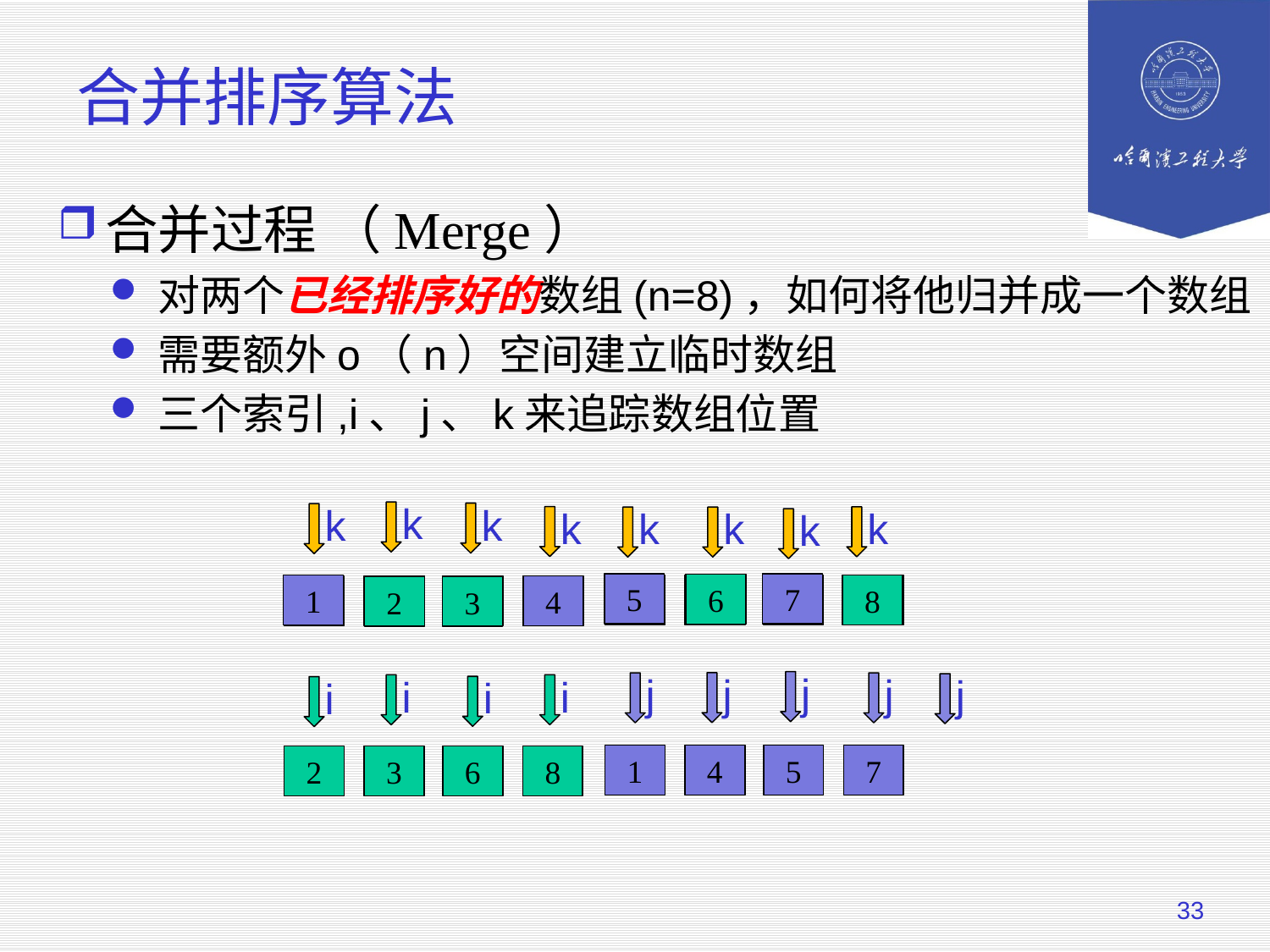

# 合并排序算法
合并过程 （Merge）
对两个已经排序好的数组(n=8)，如何将他归并成一个数组
需要额外o（n）空间建立临时数组
三个索引,i、j、k来追踪数组位置

k

k

k

k

k

k

k

k

5
7
6
8
1
1
4
5
7
2
3
6
8
4
2
3
j

j

j

j

j

i

i

i

i

1
4
5
7
2
3
6
8
33